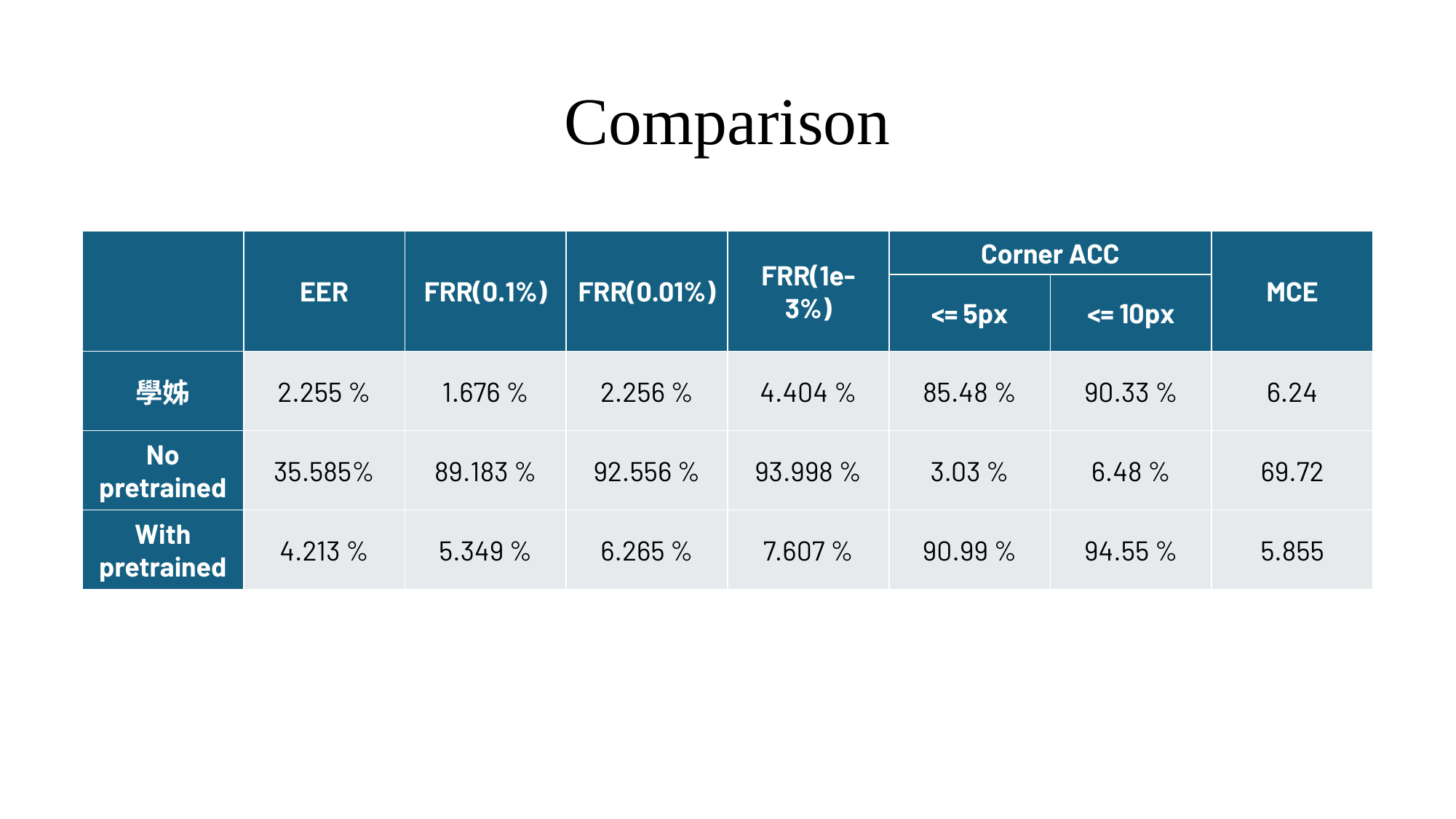

# Comparison
|  | EER | FRR(0.1%) | FRR(0.01%) | FRR(1e-3%) | Corner ACC |  | MCE |
| --- | --- | --- | --- | --- | --- | --- | --- |
|  |  |  |  |  | <= 5px | <= 10px |  |
| 學姊 | 2.255 % | 1.676 % | 2.256 % | 4.404 % | 85.48 % | 90.33 % | 6.24 |
| No pretrained | 35.585% | 89.183 % | 92.556 % | 93.998 % | 3.03 % | 6.48 % | 69.72 |
| With pretrained | 4.213 % | 5.349 % | 6.265 % | 7.607 % | 90.99 % | 94.55 % | 5.855 |